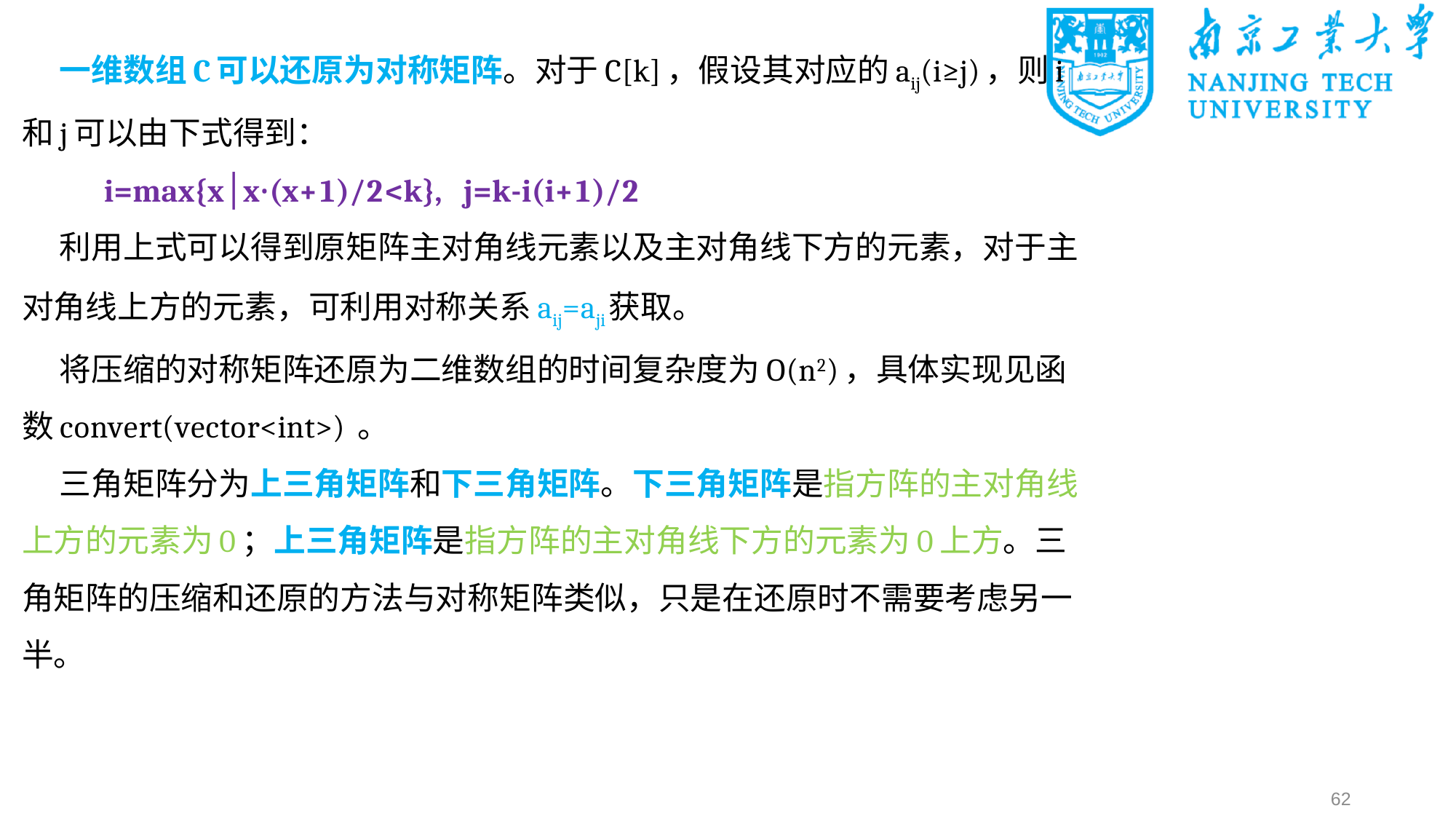

一维数组C可以还原为对称矩阵。对于C[k]，假设其对应的aij(i≥j)，则i和j可以由下式得到：
	i=max{x│x∙(x+1)/2<k},   j=k-i(i+1)/2
利用上式可以得到原矩阵主对角线元素以及主对角线下方的元素，对于主对角线上方的元素，可利用对称关系aij=aji获取。
将压缩的对称矩阵还原为二维数组的时间复杂度为O(n2)，具体实现见函数convert(vector<int>) 。
三角矩阵分为上三角矩阵和下三角矩阵。下三角矩阵是指方阵的主对角线上方的元素为0；上三角矩阵是指方阵的主对角线下方的元素为0上方。三角矩阵的压缩和还原的方法与对称矩阵类似，只是在还原时不需要考虑另一半。

62